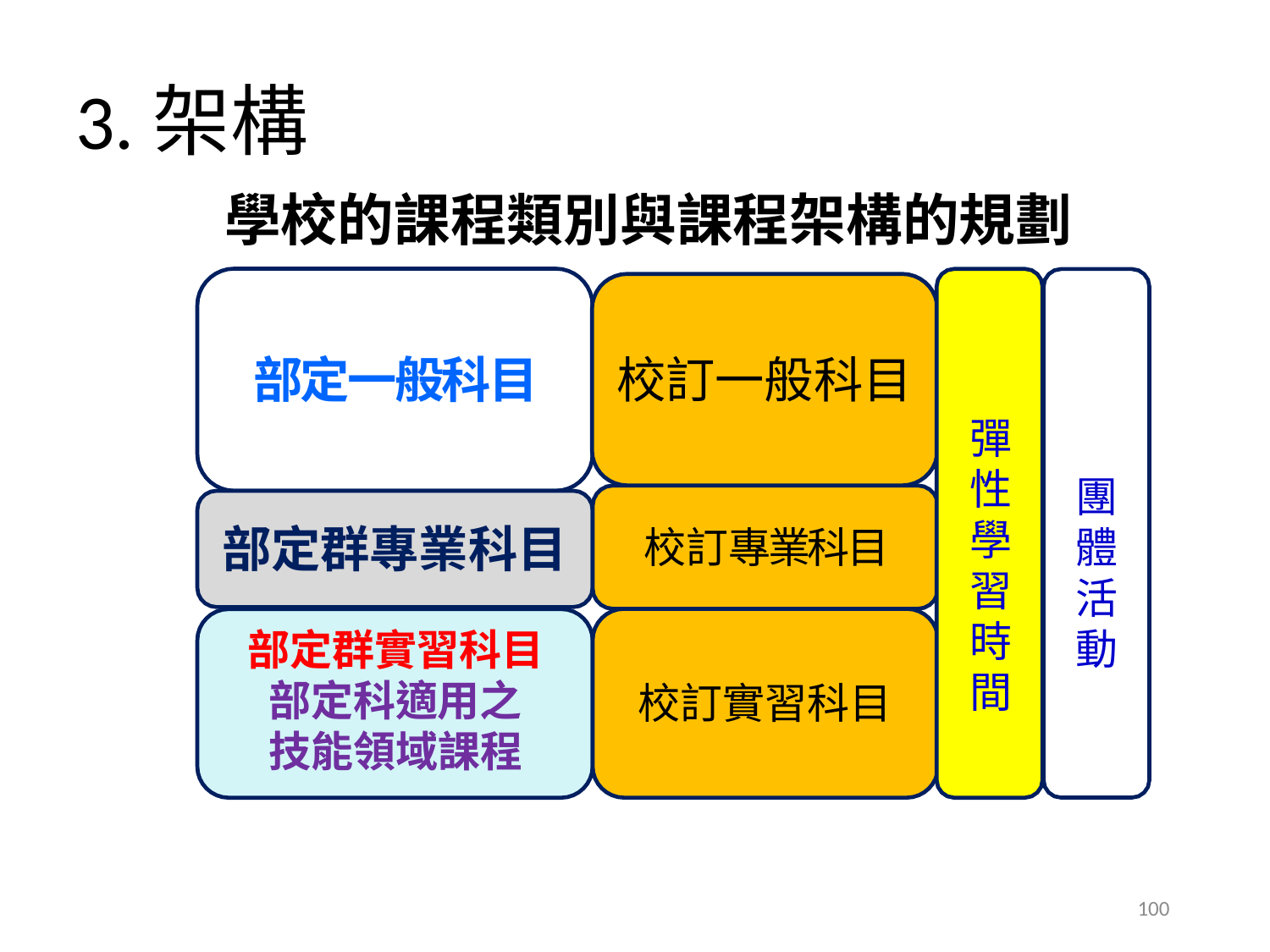

# 3.架構
學校的課程類別與課程架構的規劃

部定一般科目
校訂一般科目
彈 性 學 習 時 間
團 體 活 動

部定群專業科目
部定群實習科目 部定科適用之 技能領域課程
校訂專業科目

校訂實習科目
100